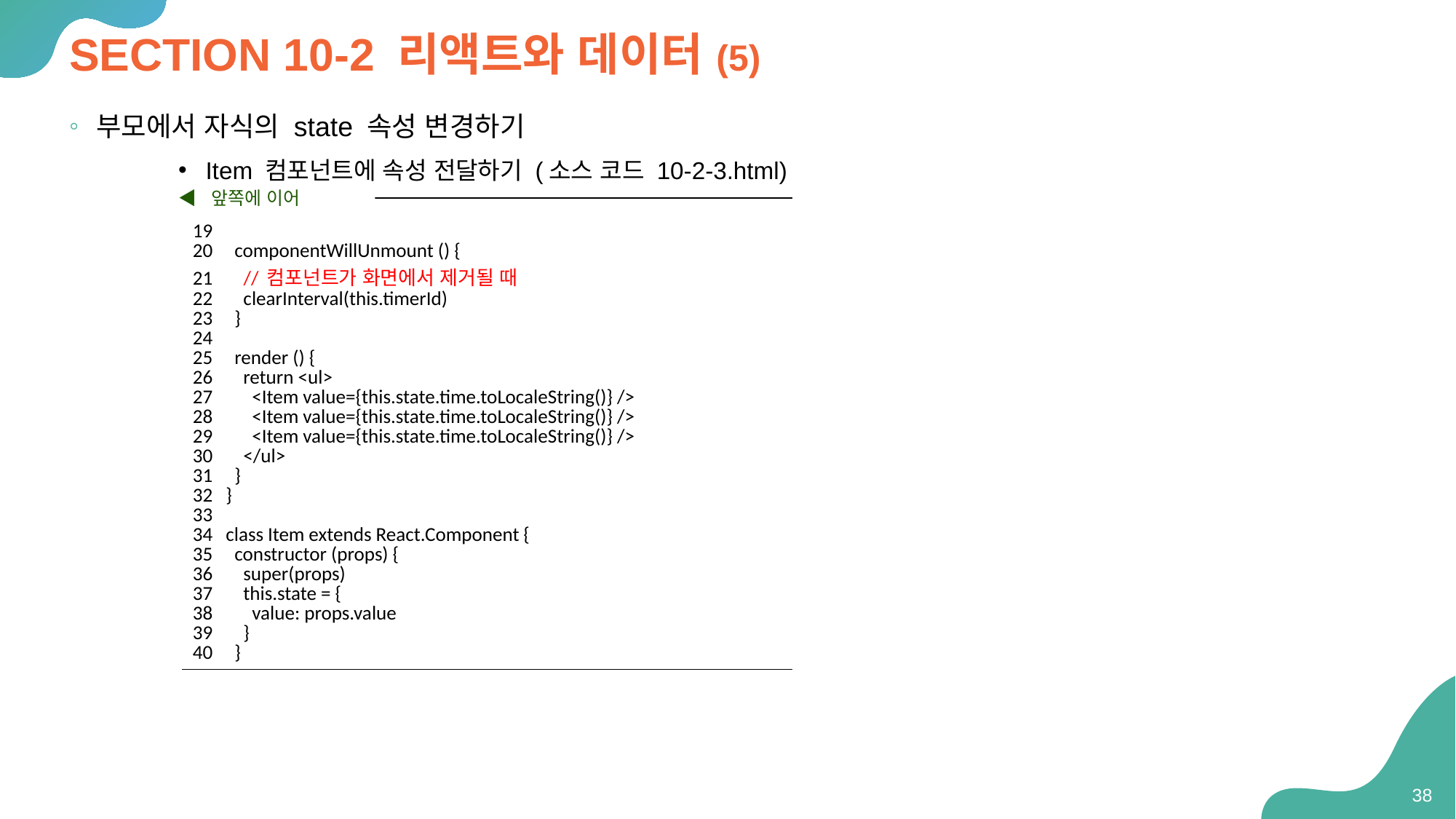

# SECTION 10-2 리액트와 데이터(5)
부모에서 자식의 state 속성 변경하기
Item 컴포넌트에 속성 전달하기 (소스 코드 10-2-3.html)

◀  앞쪽에 이어
| 19 20 componentWillUnmount () { 21 // 컴포넌트가 화면에서 제거될 때 22 clearInterval(this.timerId) 23 } 24 25 render () { 26 return <ul> 27 <Item value={this.state.time.toLocaleString()} /> 28 <Item value={this.state.time.toLocaleString()} /> 29 <Item value={this.state.time.toLocaleString()} /> 30 </ul> 31 } 32 } 33 34 class Item extends React.Component { 35 constructor (props) { 36 super(props) 37 this.state = { 38 value: props.value 39 } 40 } |
| --- |
38